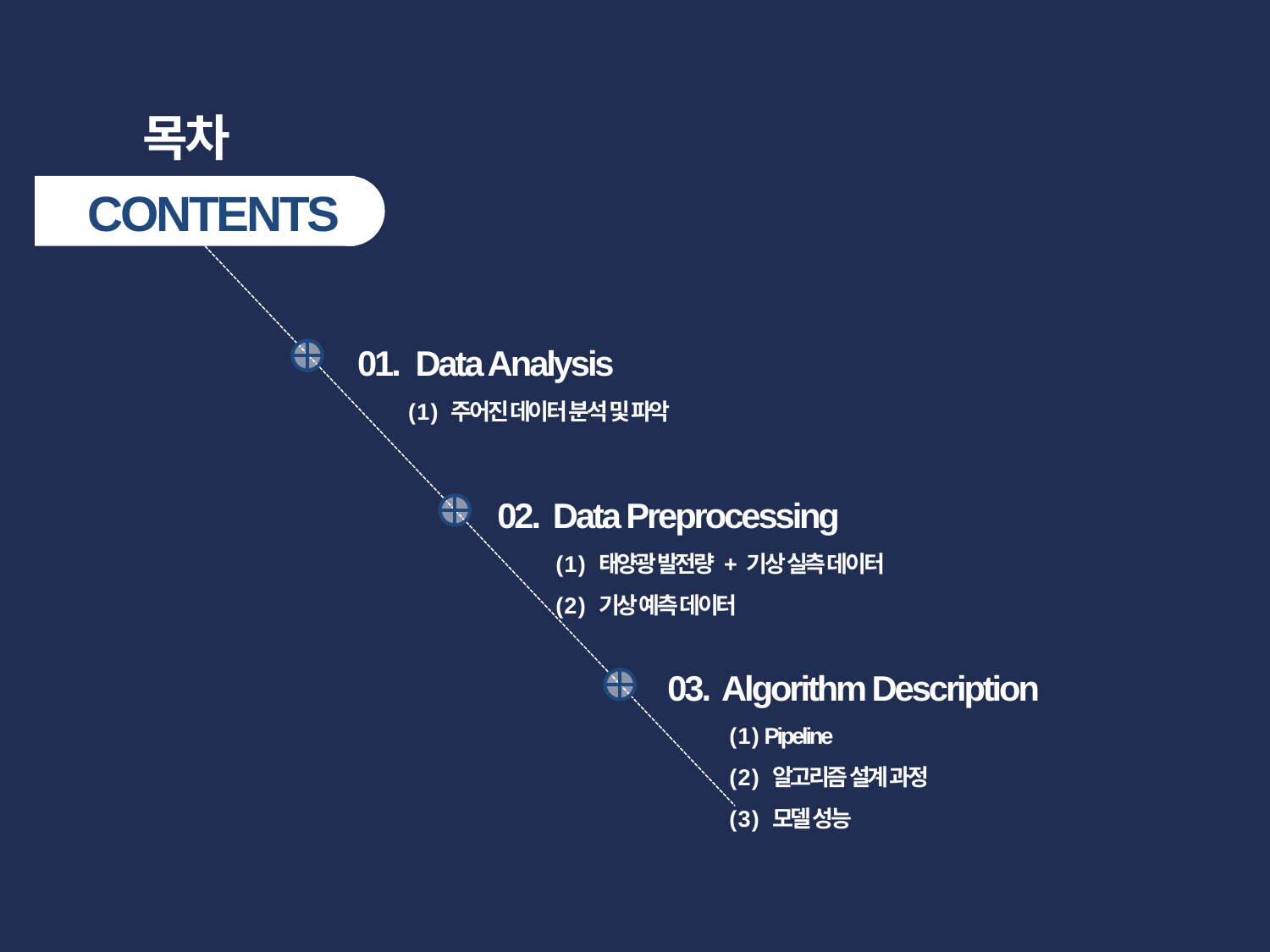

목차

CONTENTS
01.  Data Analysis
             ( 1 )  주어진 데이터 분석 및 파악

02.  Data Preprocessing
               ( 1 )  태양광 발전량 + 기상 실측 데이터
               ( 2 )  기상 예측 데이터

03.  Algorithm Description
                ( 1 )  Pipeline
                ( 2 )  알고리즘 설계 과정
                ( 3 )  모델 성능